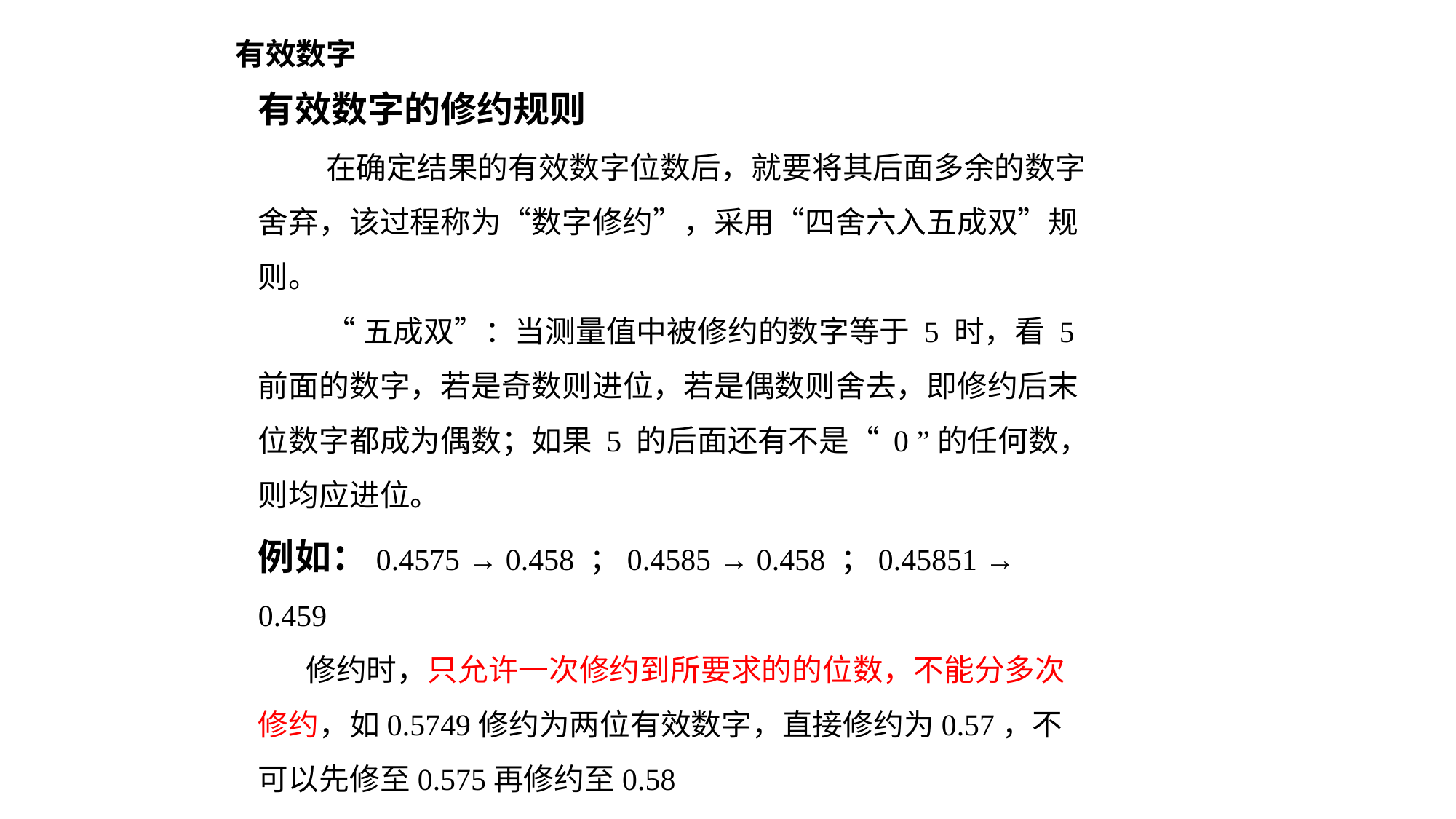

有效数字
有效数字的修约规则
         在确定结果的有效数字位数后，就要将其后面多余的数字舍弃，该过程称为“数字修约”，采用“四舍六入五成双”规则。
          “五成双”：当测量值中被修约的数字等于 5 时，看 5 前面的数字，若是奇数则进位，若是偶数则舍去，即修约后末位数字都成为偶数；如果 5 的后面还有不是“ 0 ”的任何数，则均应进位。
例如：0.4575 → 0.458 ；0.4585 → 0.458 ；0.45851 → 0.459
      修约时，只允许一次修约到所要求的的位数，不能分多次修约，如0.5749修约为两位有效数字，直接修约为0.57，不可以先修至0.575再修约至0.58